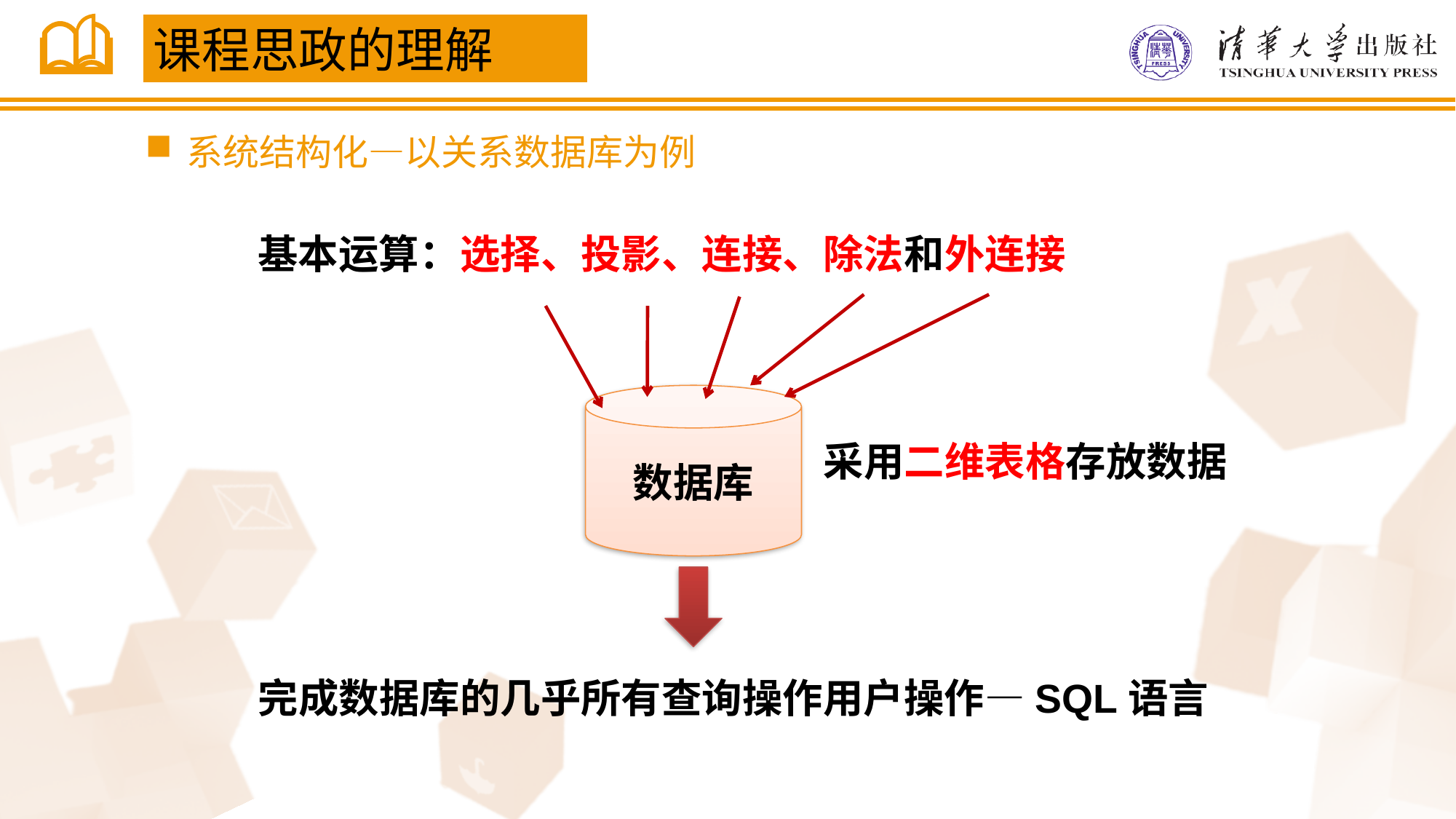

课程思政的理解
系统结构化—以关系数据库为例
基本运算：选择、投影、连接、除法和外连接
数据库
采用二维表格存放数据

完成数据库的几乎所有查询操作用户操作—SQL语言